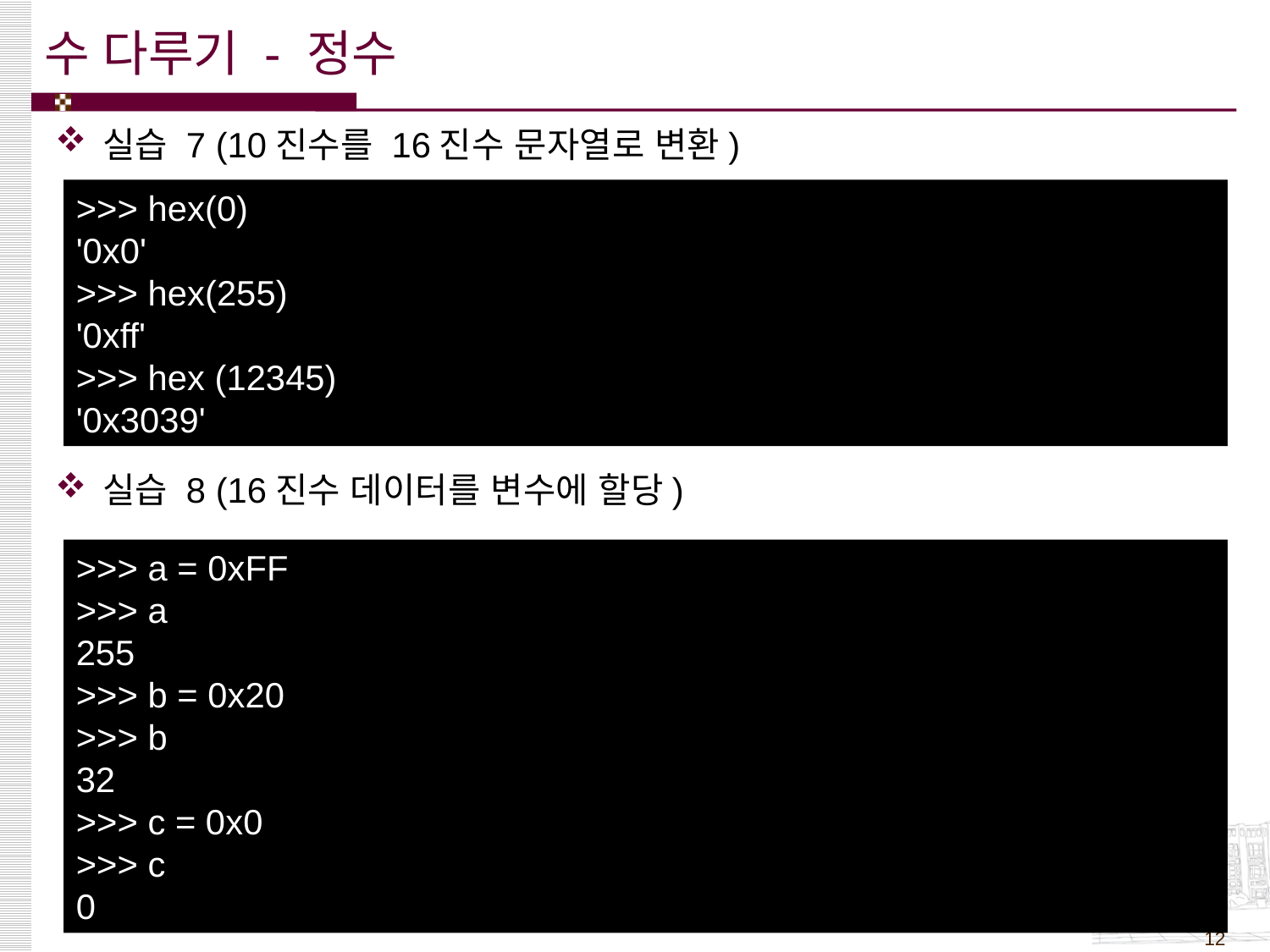

# 수 다루기 - 정수
실습 7 (10진수를 16진수 문자열로 변환)

실습 8 (16진수 데이터를 변수에 할당)

>>> hex(0)
'0x0'
>>> hex(255)
'0xff'
>>> hex (12345)
'0x3039'
>>> a = 0xFF
>>> a
255
>>> b = 0x20
>>> b
32
>>> c = 0x0
>>> c
0